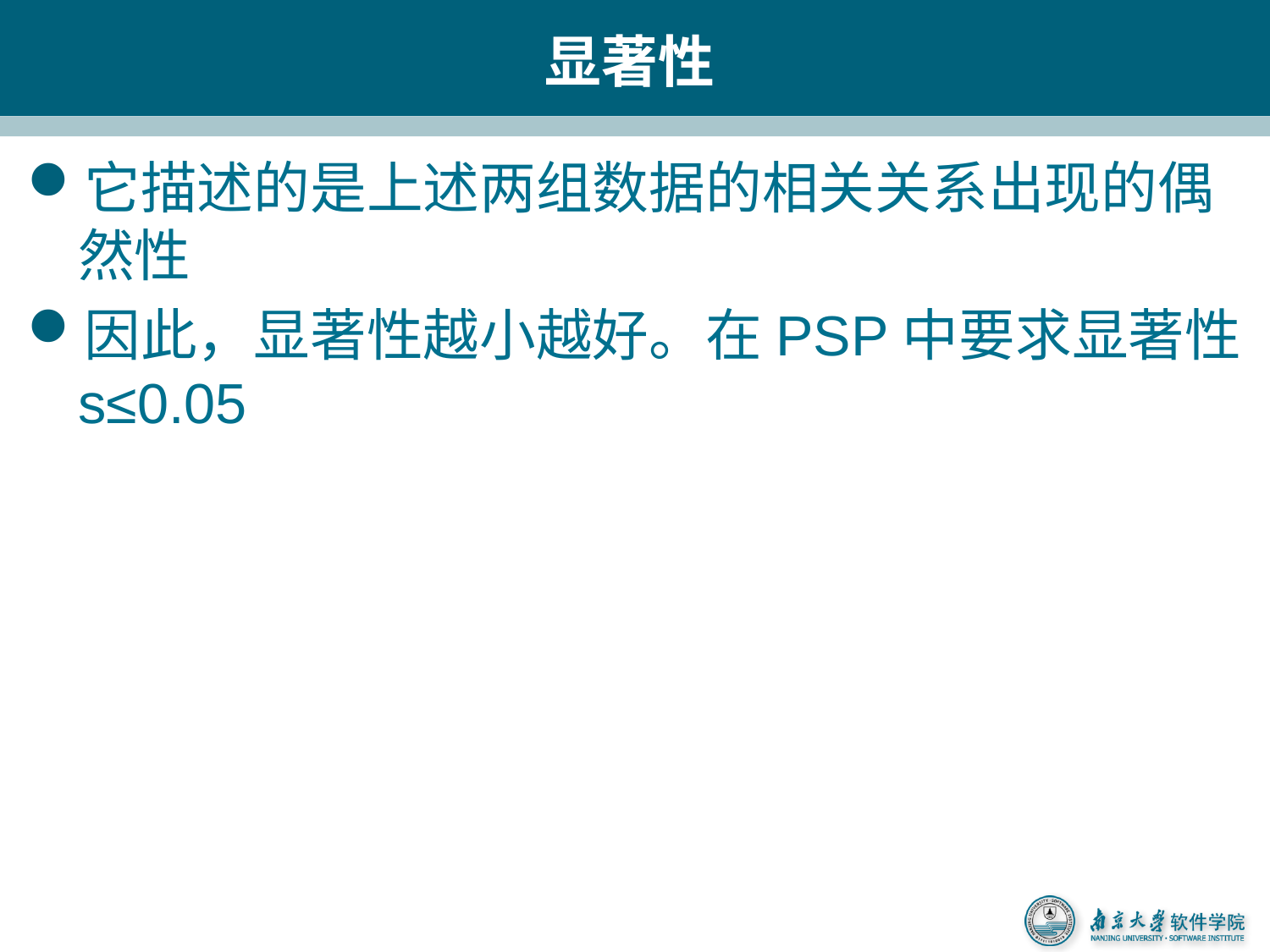

# 显著性
它描述的是上述两组数据的相关关系出现的偶然性
因此，显著性越小越好。在PSP中要求显著性s≤0.05